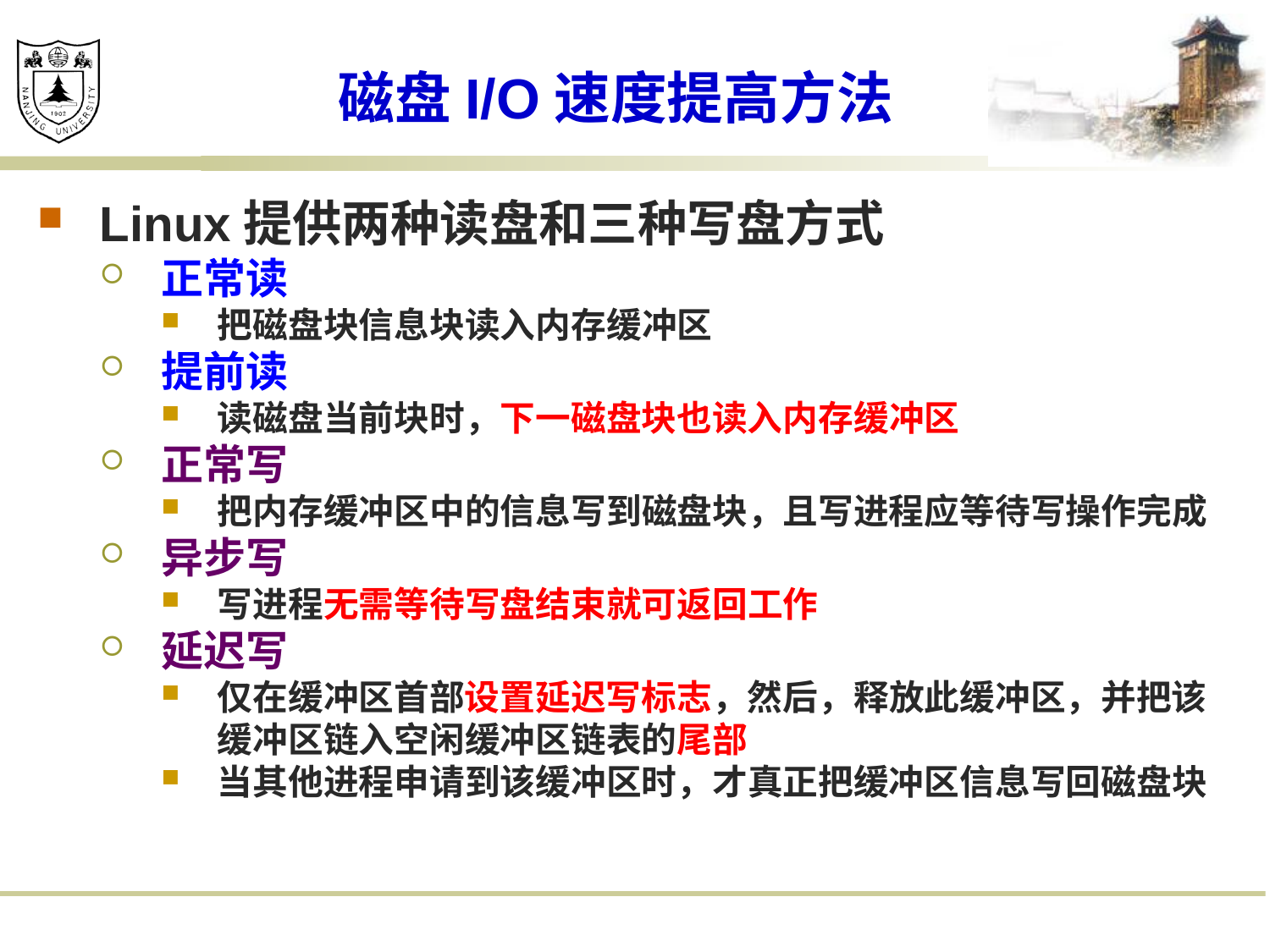

# 磁盘I/O速度提高方法
Linux提供两种读盘和三种写盘方式
正常读
把磁盘块信息块读入内存缓冲区
提前读
读磁盘当前块时，下一磁盘块也读入内存缓冲区
正常写
把内存缓冲区中的信息写到磁盘块，且写进程应等待写操作完成
异步写
写进程无需等待写盘结束就可返回工作
延迟写
仅在缓冲区首部设置延迟写标志，然后，释放此缓冲区，并把该缓冲区链入空闲缓冲区链表的尾部
当其他进程申请到该缓冲区时，才真正把缓冲区信息写回磁盘块

71